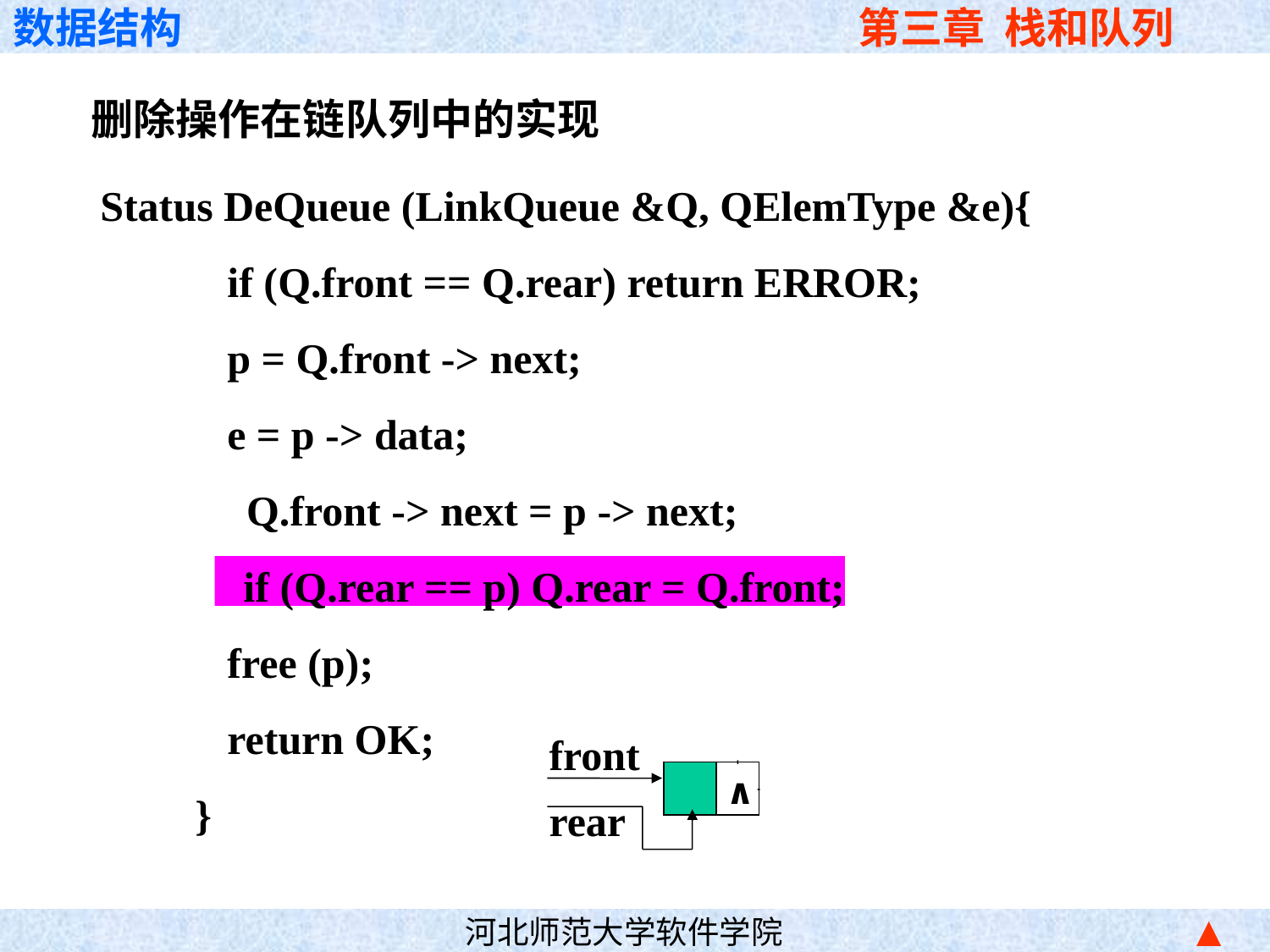

删除操作在链队列中的实现
Status DeQueue (LinkQueue &Q, QElemType &e){
            if (Q.front == Q.rear) return ERROR;
            p = Q.front -> next;
            e = p -> data;
   　　 Q.front -> next = p -> next;
   　　 if (Q.rear == p) Q.rear = Q.front;
            free (p);
            return OK;
　　}

p
p

front

x

∧

y
∧

rear

▲